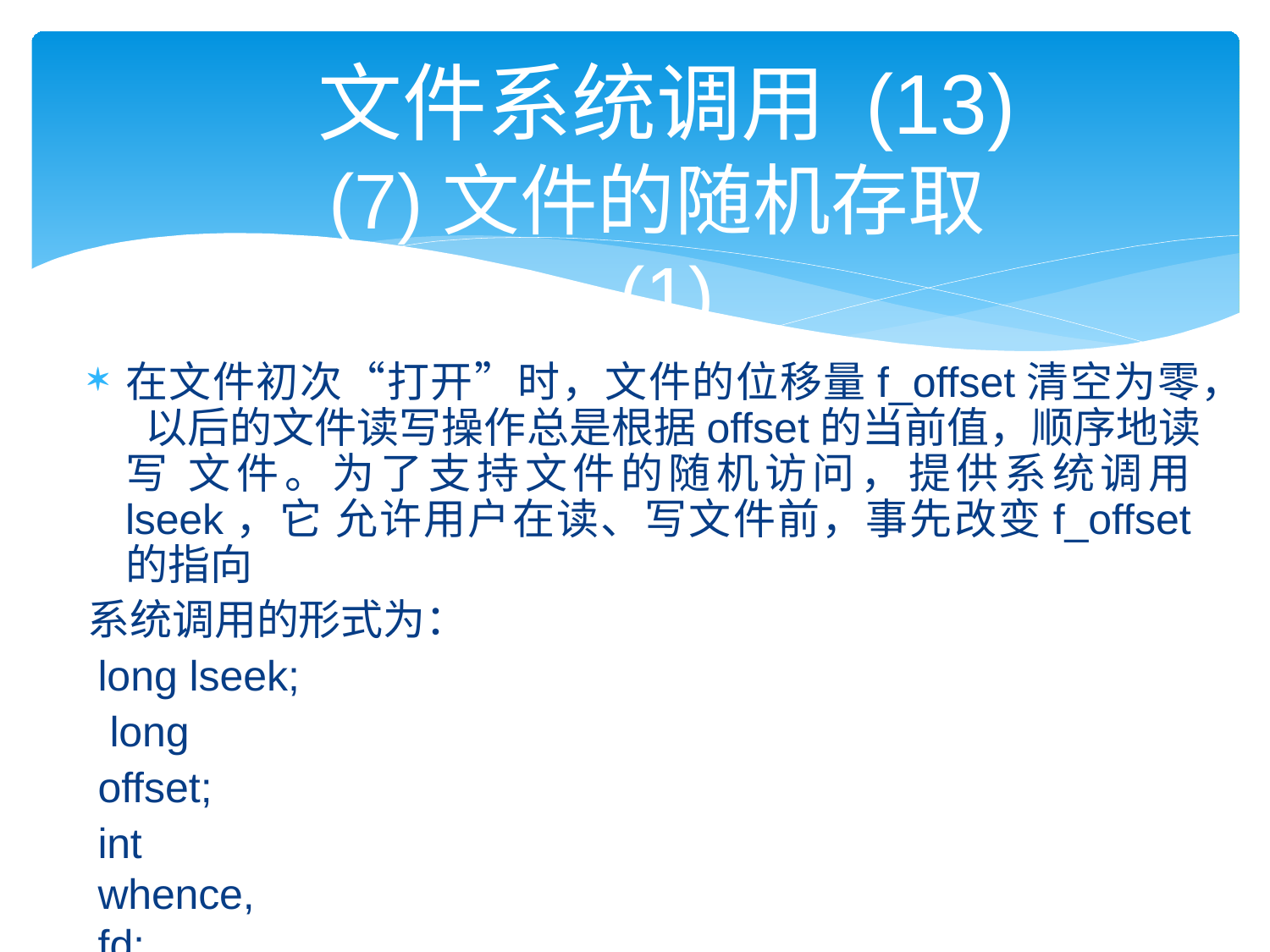

# 文件系统调用 (13)
(7)文件的随机存取(1)
在文件初次“打开”时，文件的位移量f_offset清空为零，  以后的文件读写操作总是根据offset的当前值，顺序地读写 文件。为了支持文件的随机访问，提供系统调用lseek，它 允许用户在读、写文件前，事先改变f_offset的指向
系统调用的形式为：
long lseek;  long offset;
int whence, fd;
lseek (fd, offset, whence);